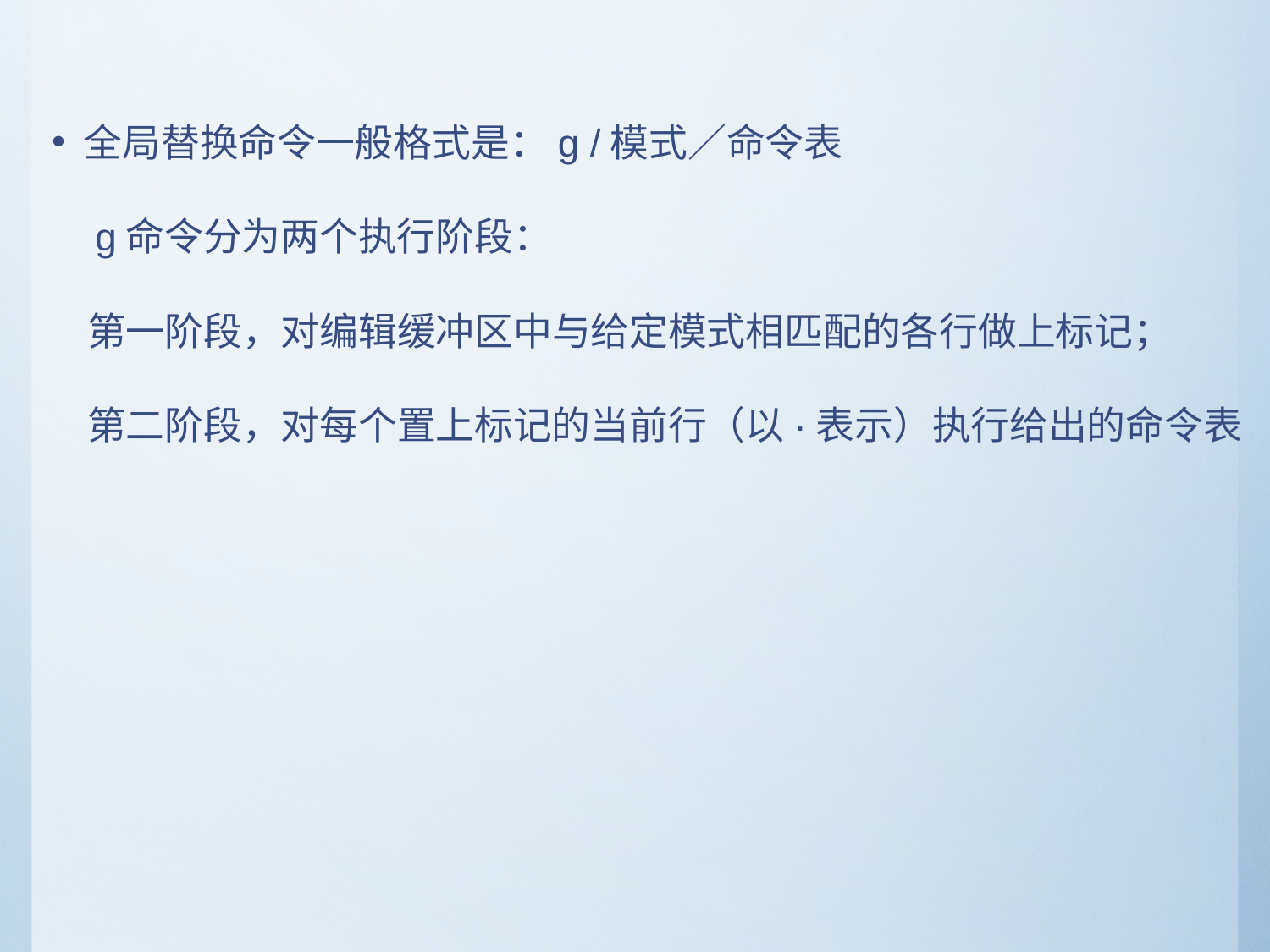

全局替换命令一般格式是：g /模式／命令表
    g命令分为两个执行阶段：
   第一阶段，对编辑缓冲区中与给定模式相匹配的各行做上标记；
   第二阶段，对每个置上标记的当前行（以·表示）执行给出的命令表